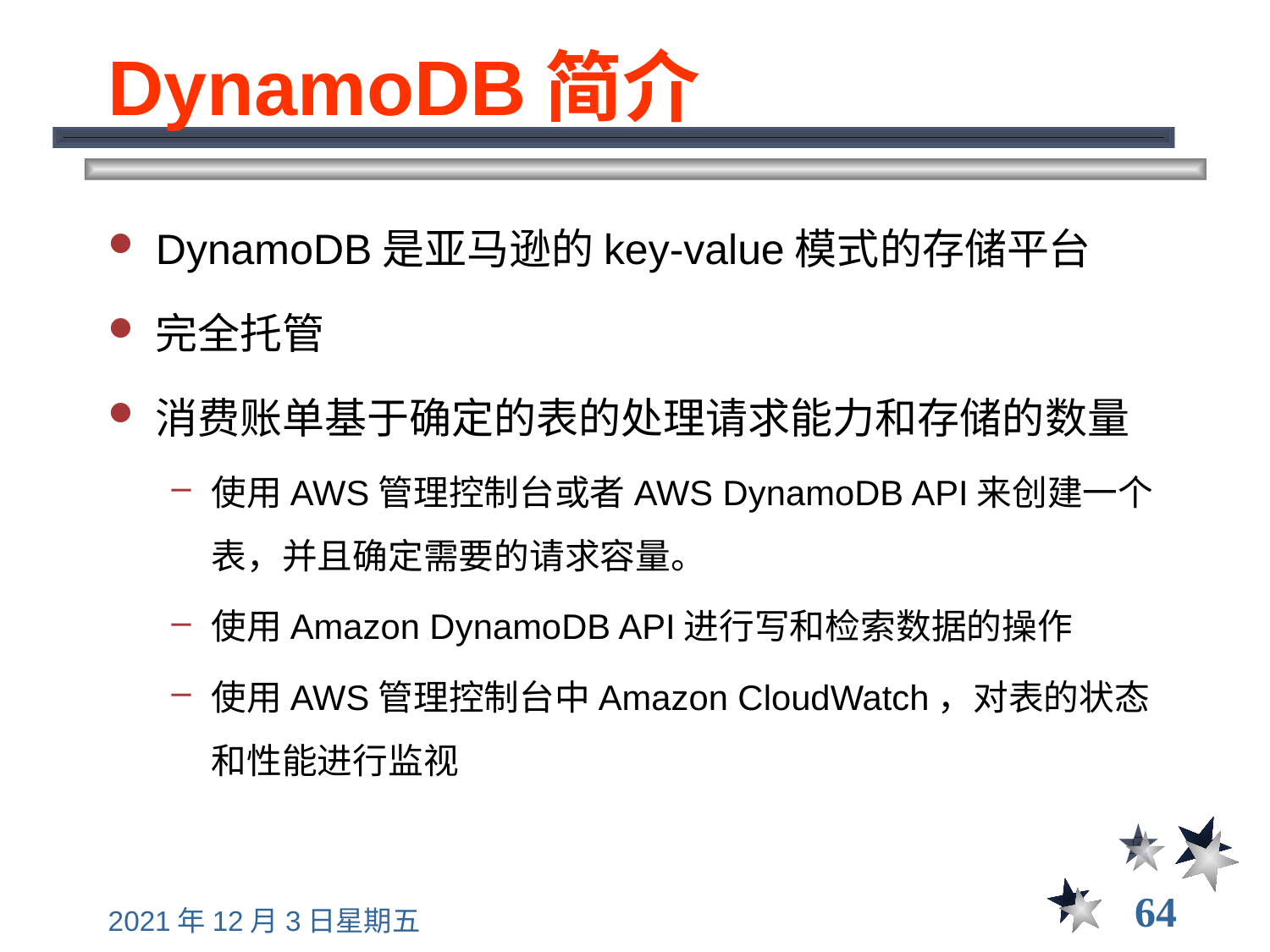

# DynamoDB简介
DynamoDB是亚马逊的key-value模式的存储平台
完全托管
消费账单基于确定的表的处理请求能力和存储的数量
使用AWS管理控制台或者AWS DynamoDB API来创建一个表，并且确定需要的请求容量。
使用Amazon DynamoDB API进行写和检索数据的操作
使用AWS管理控制台中Amazon CloudWatch，对表的状态和性能进行监视

64
2021年12月3日星期五
大数据管理----前言